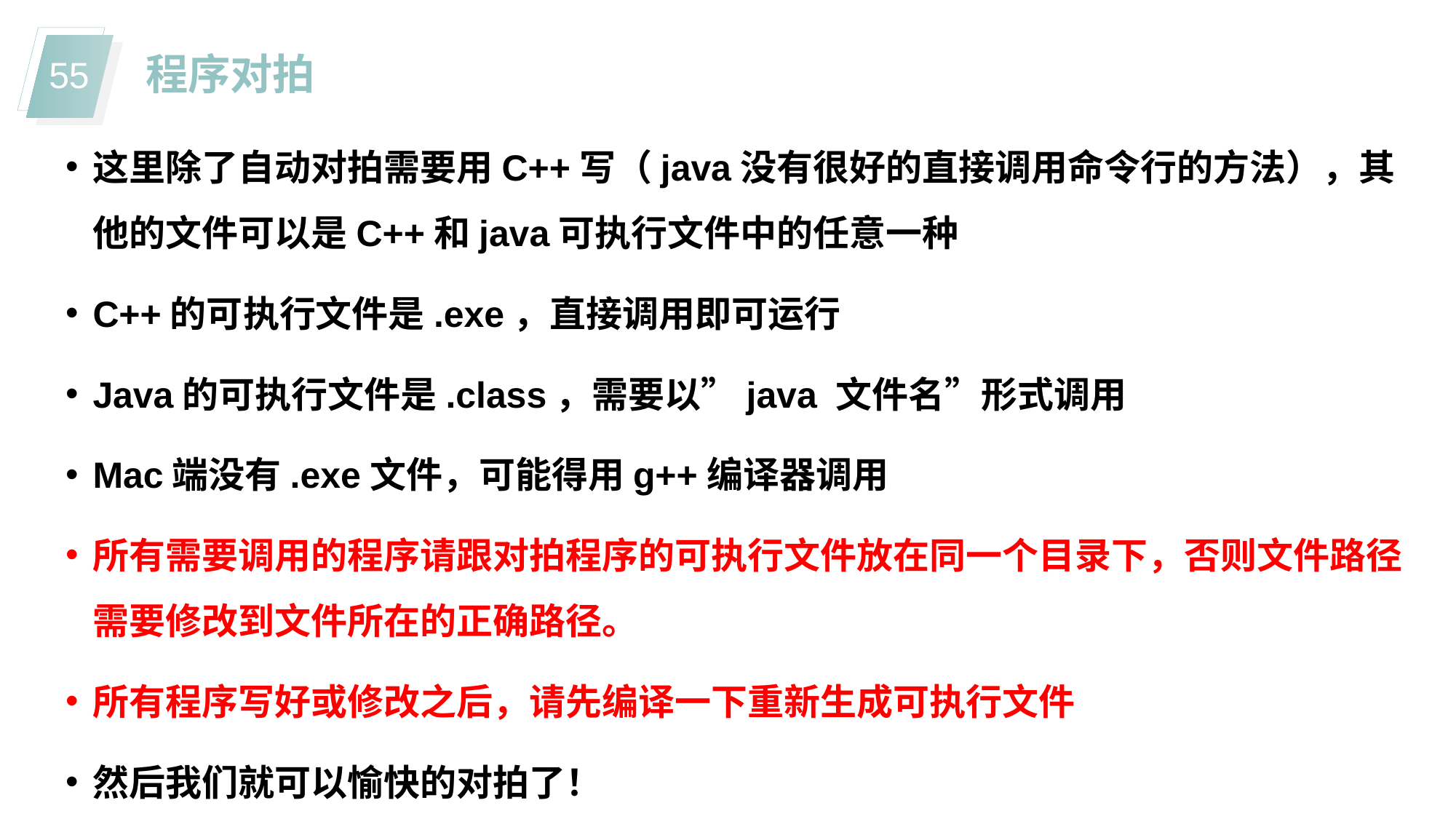

程序对拍
这里除了自动对拍需要用C++写（java没有很好的直接调用命令行的方法），其他的文件可以是C++和java可执行文件中的任意一种
C++的可执行文件是.exe，直接调用即可运行
Java的可执行文件是.class，需要以”java 文件名”形式调用
Mac端没有.exe文件，可能得用g++编译器调用
所有需要调用的程序请跟对拍程序的可执行文件放在同一个目录下，否则文件路径需要修改到文件所在的正确路径。
所有程序写好或修改之后，请先编译一下重新生成可执行文件
然后我们就可以愉快的对拍了！